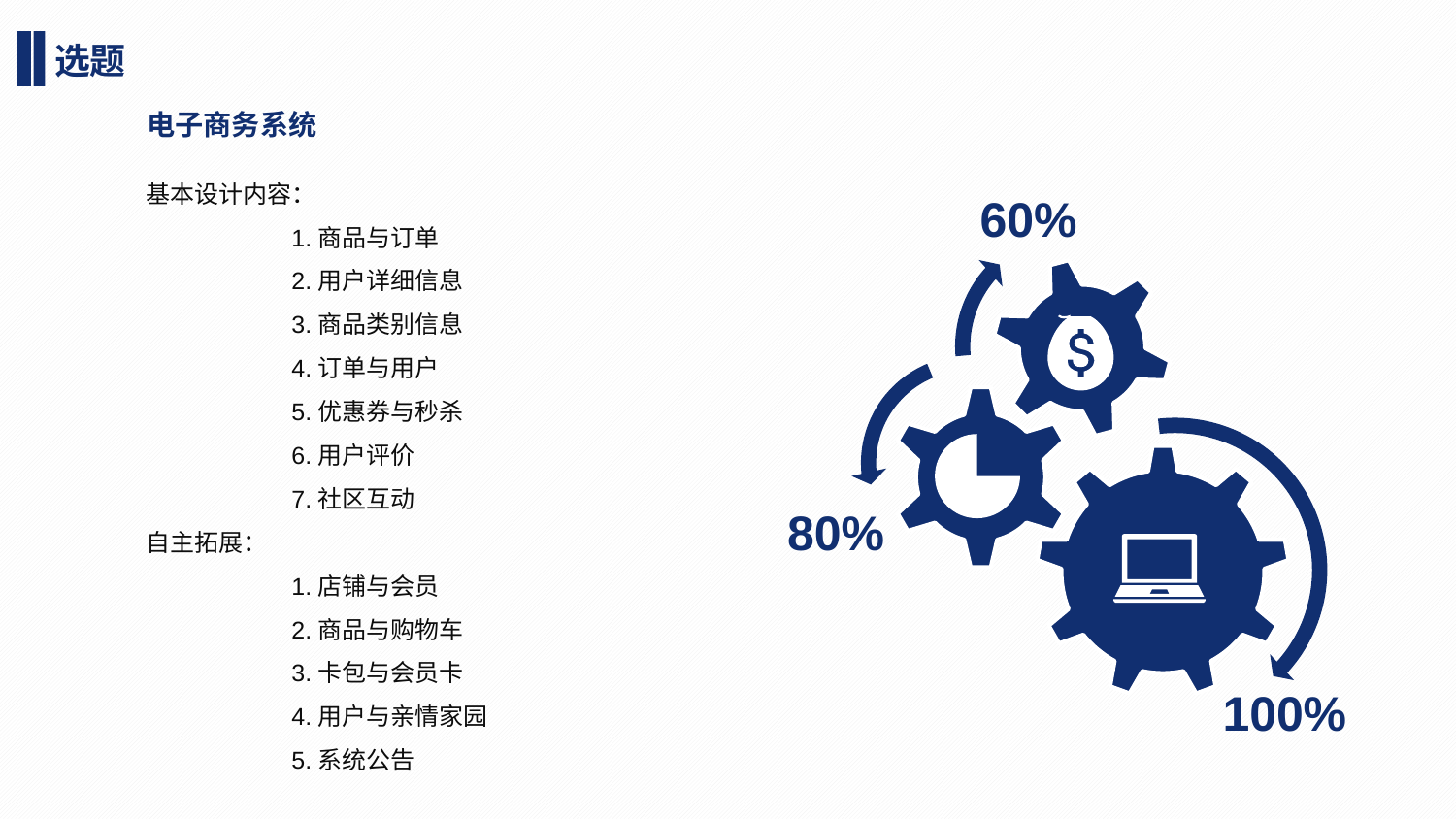

选题
电子商务系统
基本设计内容：
	1.商品与订单
	2.用户详细信息
	3.商品类别信息
	4.订单与用户
	5.优惠券与秒杀
	6.用户评价
	7.社区互动
自主拓展：
	1.店铺与会员
	2.商品与购物车
	3.卡包与会员卡
	4.用户与亲情家园
	5.系统公告
60%

80%
100%